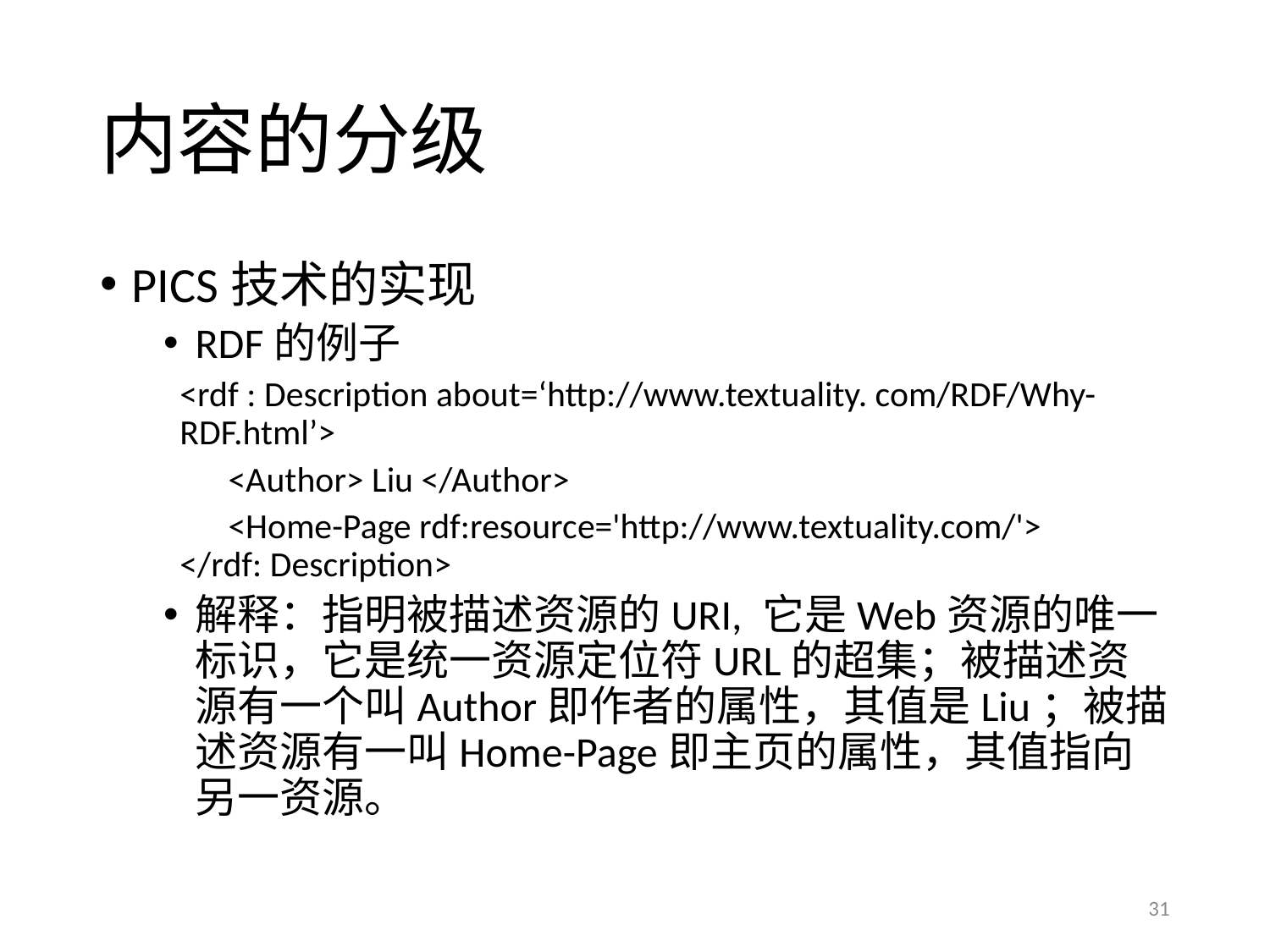

# 内容的分级
PICS技术的实现
RDF的例子
<rdf : Description about=‘http://www.textuality. com/RDF/Why-RDF.html’>
      <Author> Liu </Author>
      <Home-Page rdf:resource='http://www.textuality.com/'>
</rdf: Description>
解释：指明被描述资源的URI, 它是Web资源的唯一标识，它是统一资源定位符URL的超集；被描述资源有一个叫Author即作者的属性，其值是Liu；被描述资源有一叫Home-Page即主页的属性，其值指向另一资源。
31